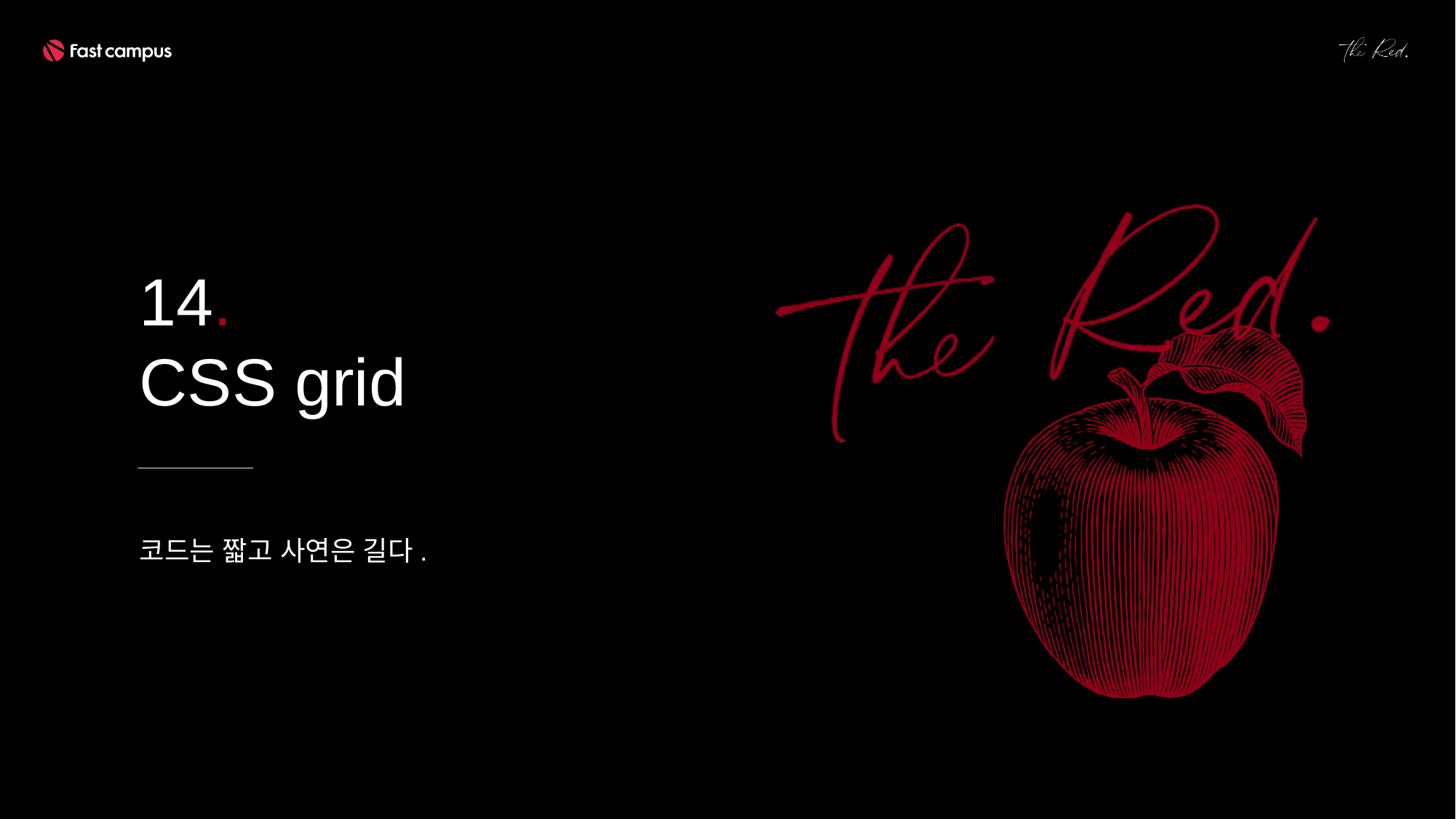

14.
CSS grid
코드는 짧고 사연은 길다.